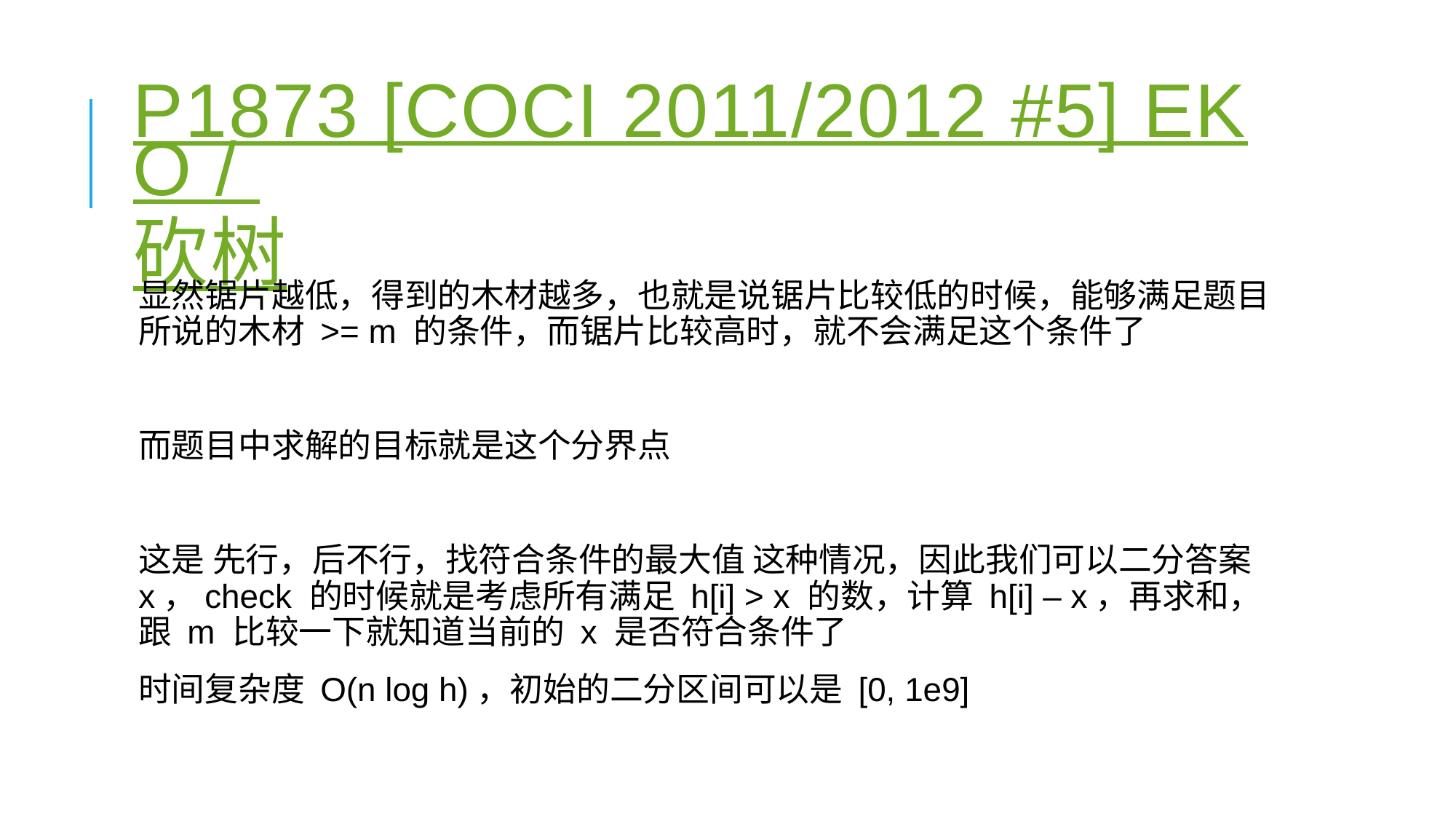

# P1873 [COCI 2011/2012 #5] EKO / 砍树
显然锯片越低，得到的木材越多，也就是说锯片比较低的时候，能够满足题目所说的木材 >= m 的条件，而锯片比较高时，就不会满足这个条件了

而题目中求解的目标就是这个分界点

这是 先行，后不行，找符合条件的最大值 这种情况，因此我们可以二分答案 x，check 的时候就是考虑所有满足 h[i] > x 的数，计算 h[i] – x，再求和，跟 m 比较一下就知道当前的 x 是否符合条件了
时间复杂度 O(n log h)，初始的二分区间可以是 [0, 1e9]